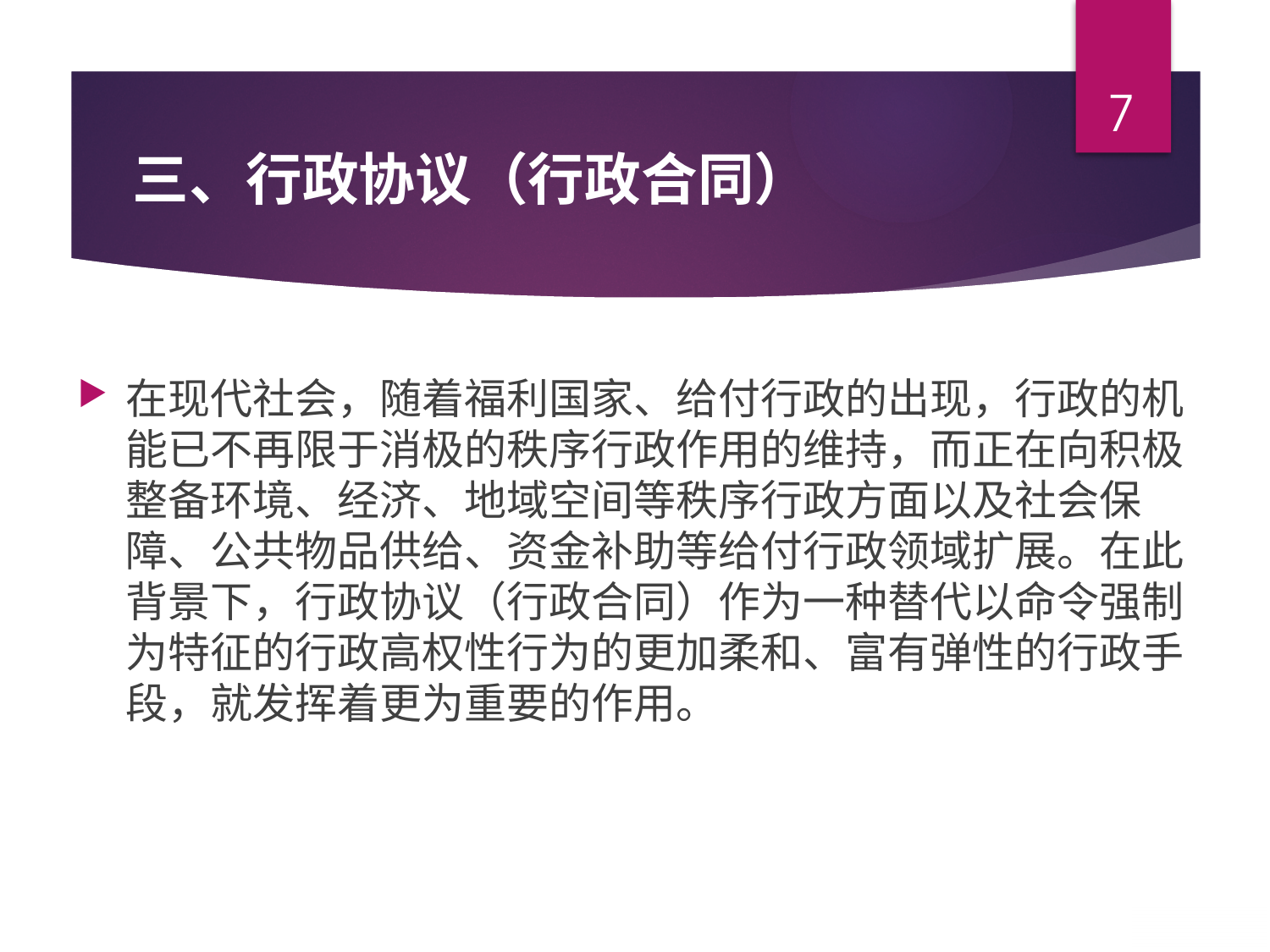

7
# 三、行政协议（行政合同）
在现代社会，随着福利国家、给付行政的出现，行政的机能已不再限于消极的秩序行政作用的维持，而正在向积极整备环境、经济、地域空间等秩序行政方面以及社会保障、公共物品供给、资金补助等给付行政领域扩展。在此背景下，行政协议（行政合同）作为一种替代以命令强制为特征的行政高权性行为的更加柔和、富有弹性的行政手段，就发挥着更为重要的作用。